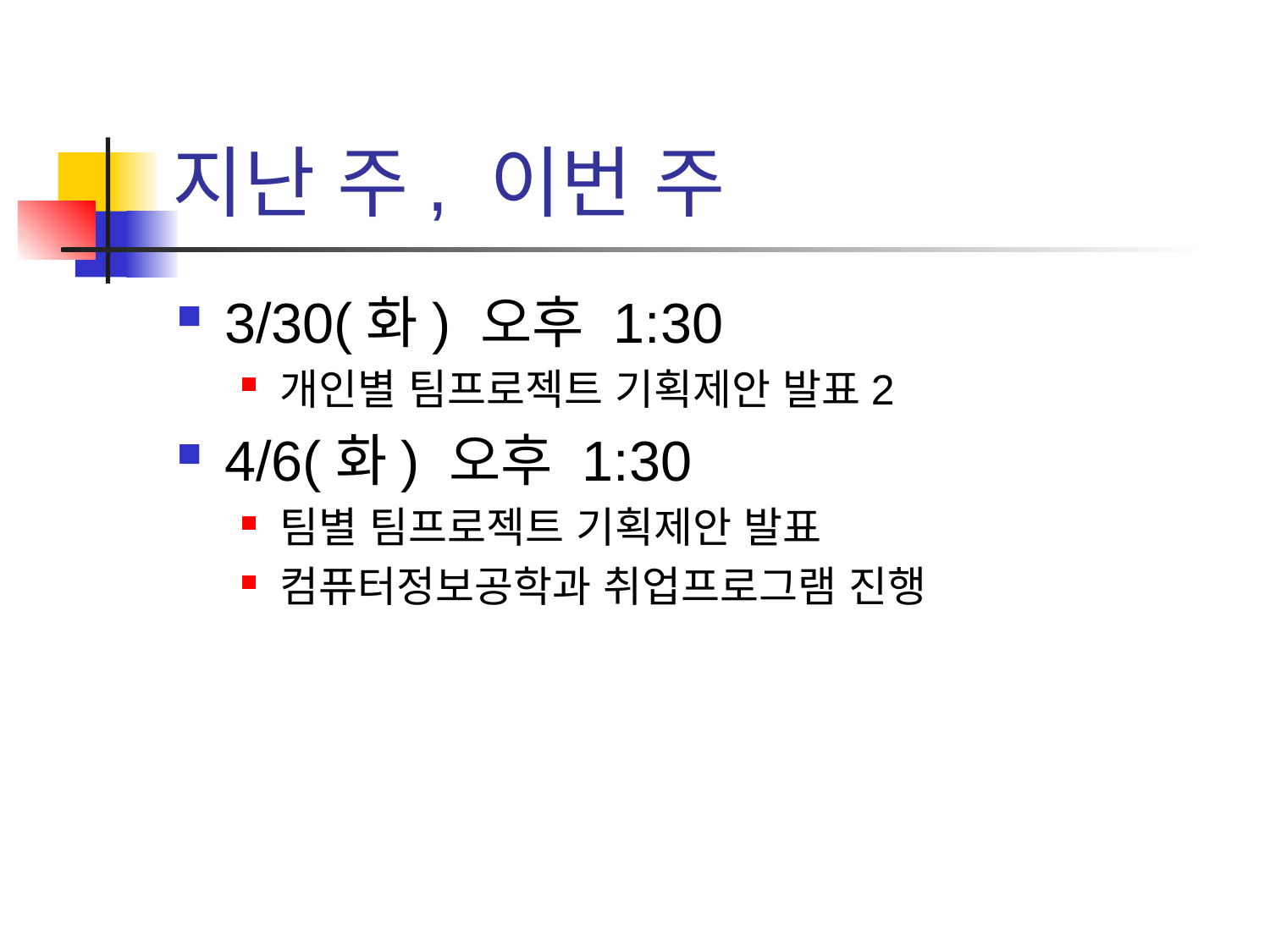

# 지난 주, 이번 주
3/30(화) 오후 1:30
개인별 팀프로젝트 기획제안 발표2
4/6(화) 오후 1:30
팀별 팀프로젝트 기획제안 발표
컴퓨터정보공학과 취업프로그램 진행